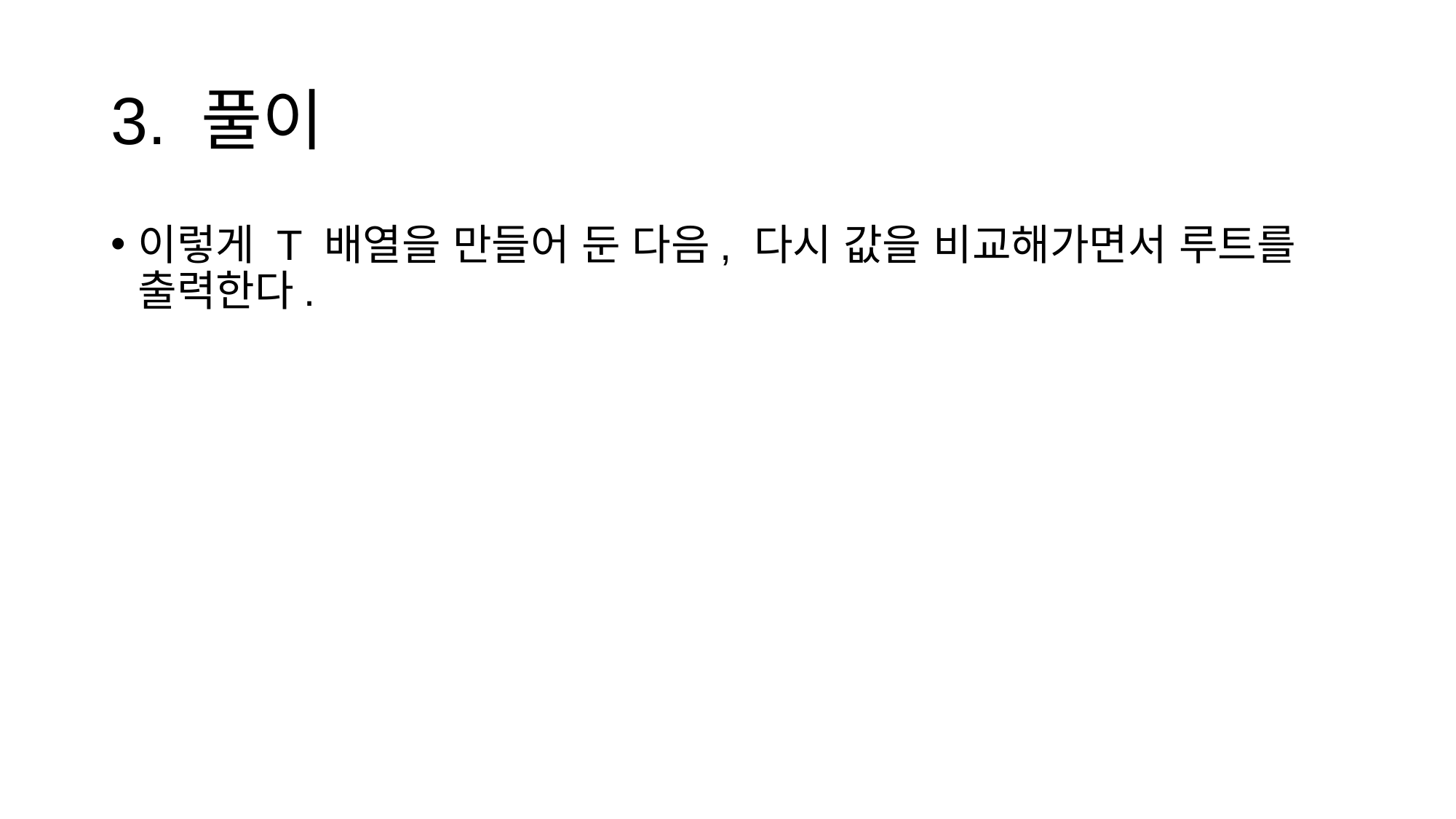

# 3. 풀이
이렇게 T 배열을 만들어 둔 다음, 다시 값을 비교해가면서 루트를 출력한다.